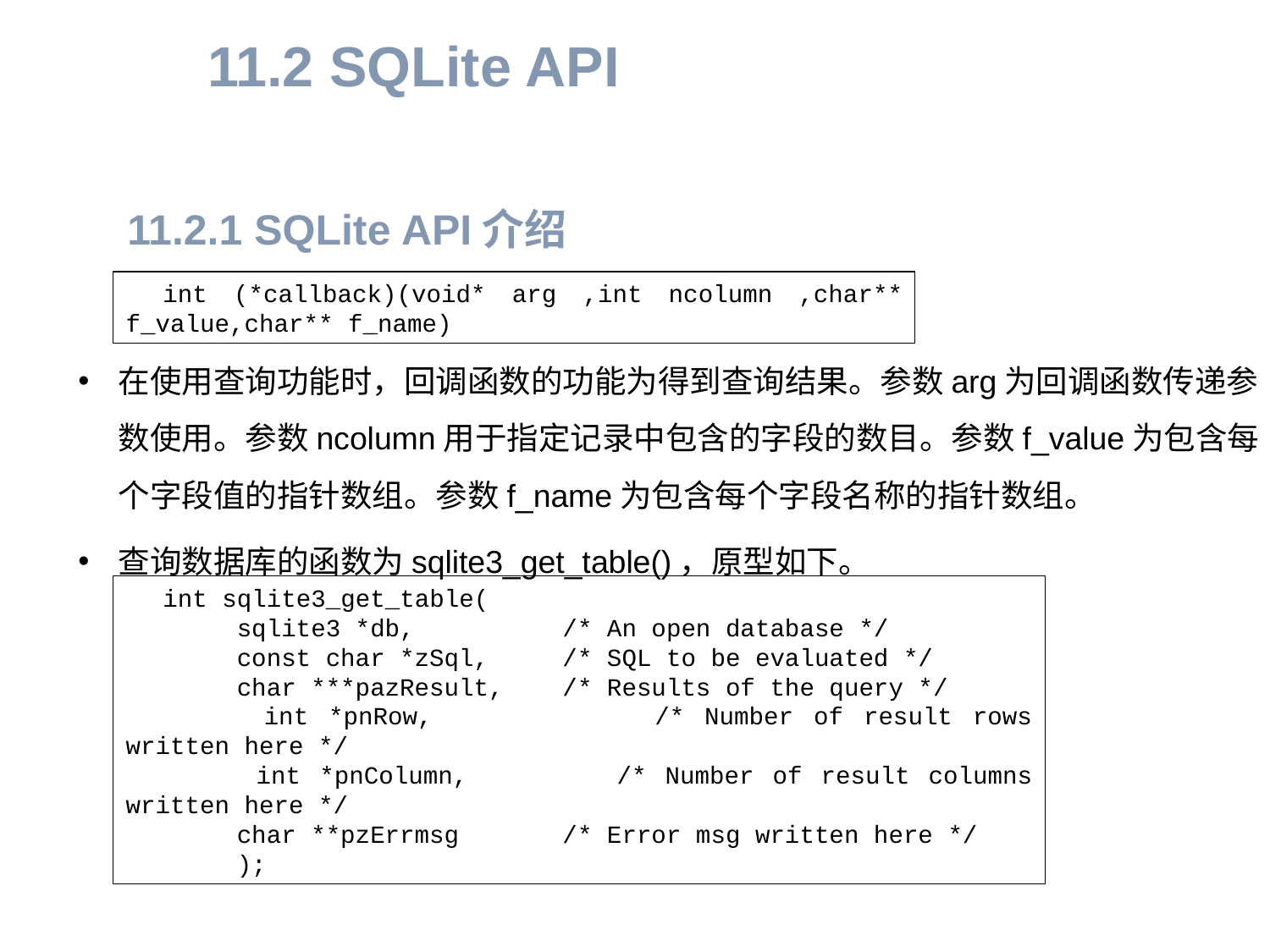

11.2 SQLite API
11.2.1 SQLite API介绍
int (*callback)(void* arg ,int ncolumn ,char** f_value,char** f_name)
在使用查询功能时，回调函数的功能为得到查询结果。参数arg为回调函数传递参数使用。参数ncolumn用于指定记录中包含的字段的数目。参数f_value为包含每个字段值的指针数组。参数f_name为包含每个字段名称的指针数组。
查询数据库的函数为sqlite3_get_table()，原型如下。
int sqlite3_get_table(
     sqlite3 *db,          /* An open database */
     const char *zSql,     /* SQL to be evaluated */
     char ***pazResult,    /* Results of the query */
     int *pnRow,           /* Number of result rows written here */
     int *pnColumn,        /* Number of result columns written here */
     char **pzErrmsg       /* Error msg written here */
     );